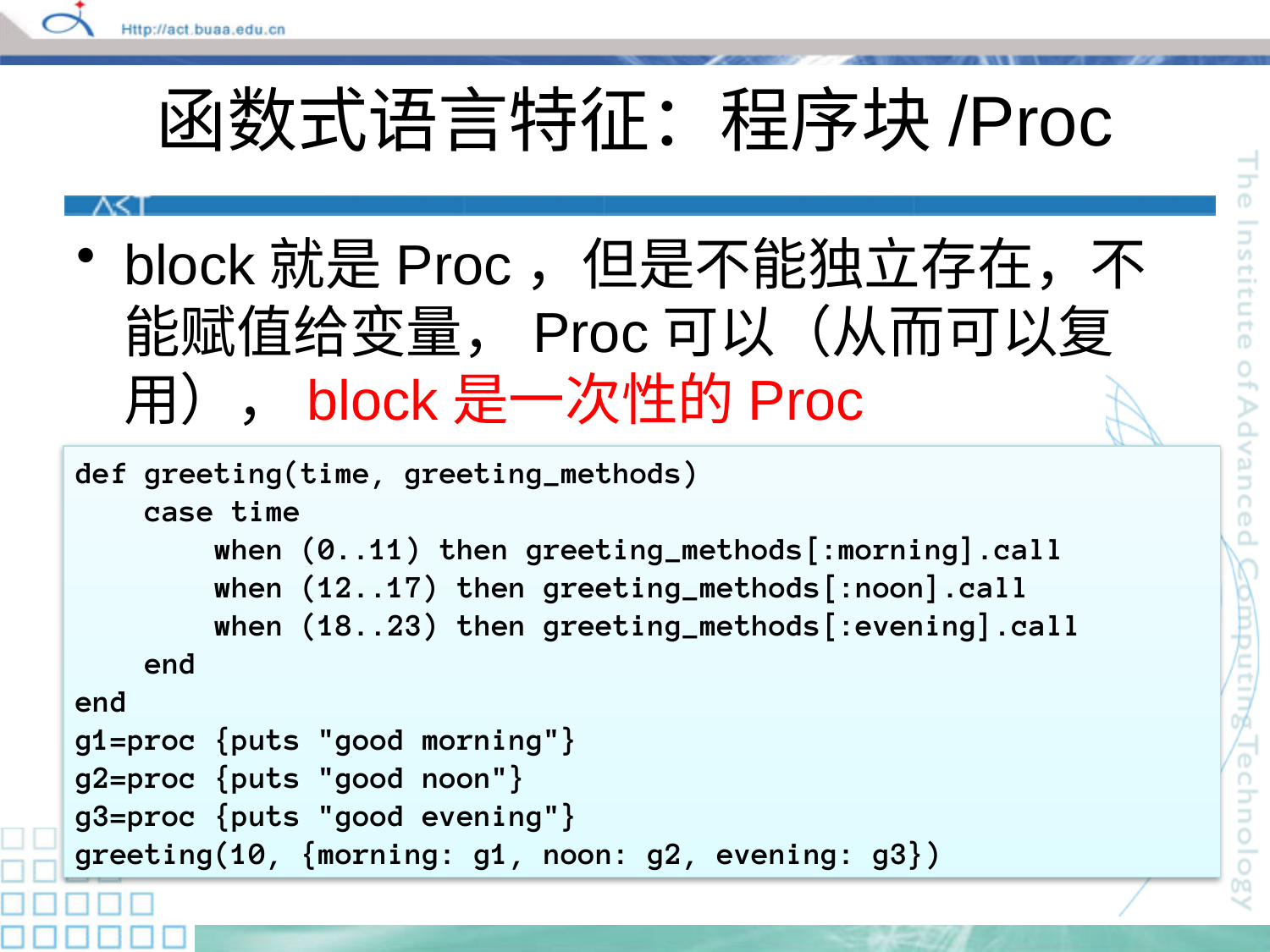

# 函数式语言特征：程序块/Proc
block就是Proc，但是不能独立存在，不能赋值给变量，Proc可以（从而可以复用），block是一次性的Proc

def greeting(time, greeting_methods)
    case time
        when (0..11) then greeting_methods[:morning].call
        when (12..17) then greeting_methods[:noon].call
        when (18..23) then greeting_methods[:evening].call
    end
end
g1=proc {puts "good morning"}
g2=proc {puts "good noon"}
g3=proc {puts "good evening"}
greeting(10, {morning: g1, noon: g2, evening: g3})